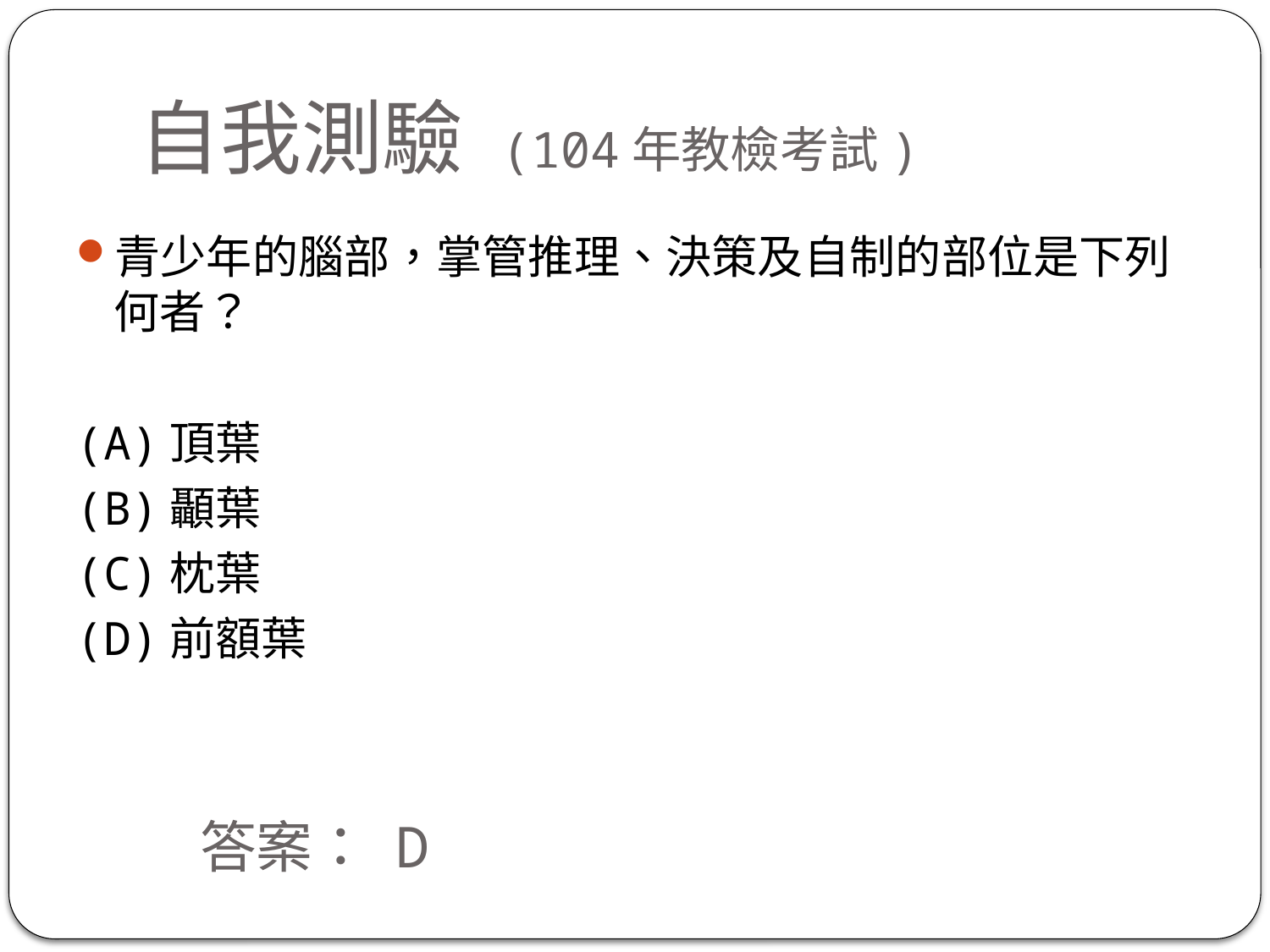

# 自我測驗 (104年教檢考試)
青少年的腦部，掌管推理、決策及自制的部位是下列何者？

(A)頂葉
(B)顳葉
(C)枕葉
(D)前額葉

答案： D